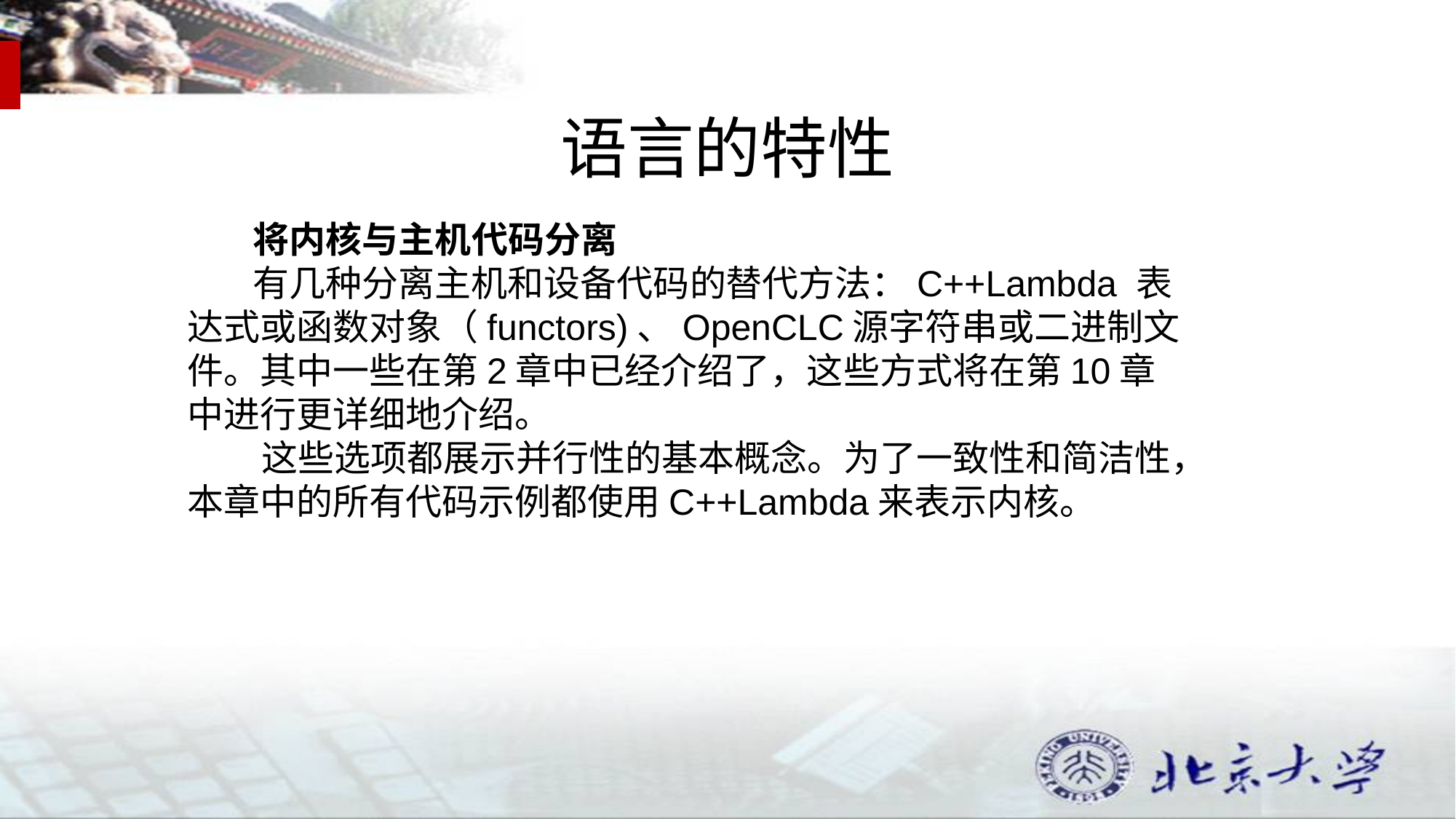

# 语言的特性

       将内核与主机代码分离
       有几种分离主机和设备代码的替代方法：C++Lambda 表达式或函数对象（functors)、OpenCLC源字符串或二进制文件。其中一些在第2章中已经介绍了，这些方式将在第10章中进行更详细地介绍。
        这些选项都展示并行性的基本概念。为了一致性和简洁性，本章中的所有代码示例都使用C++Lambda来表示内核。